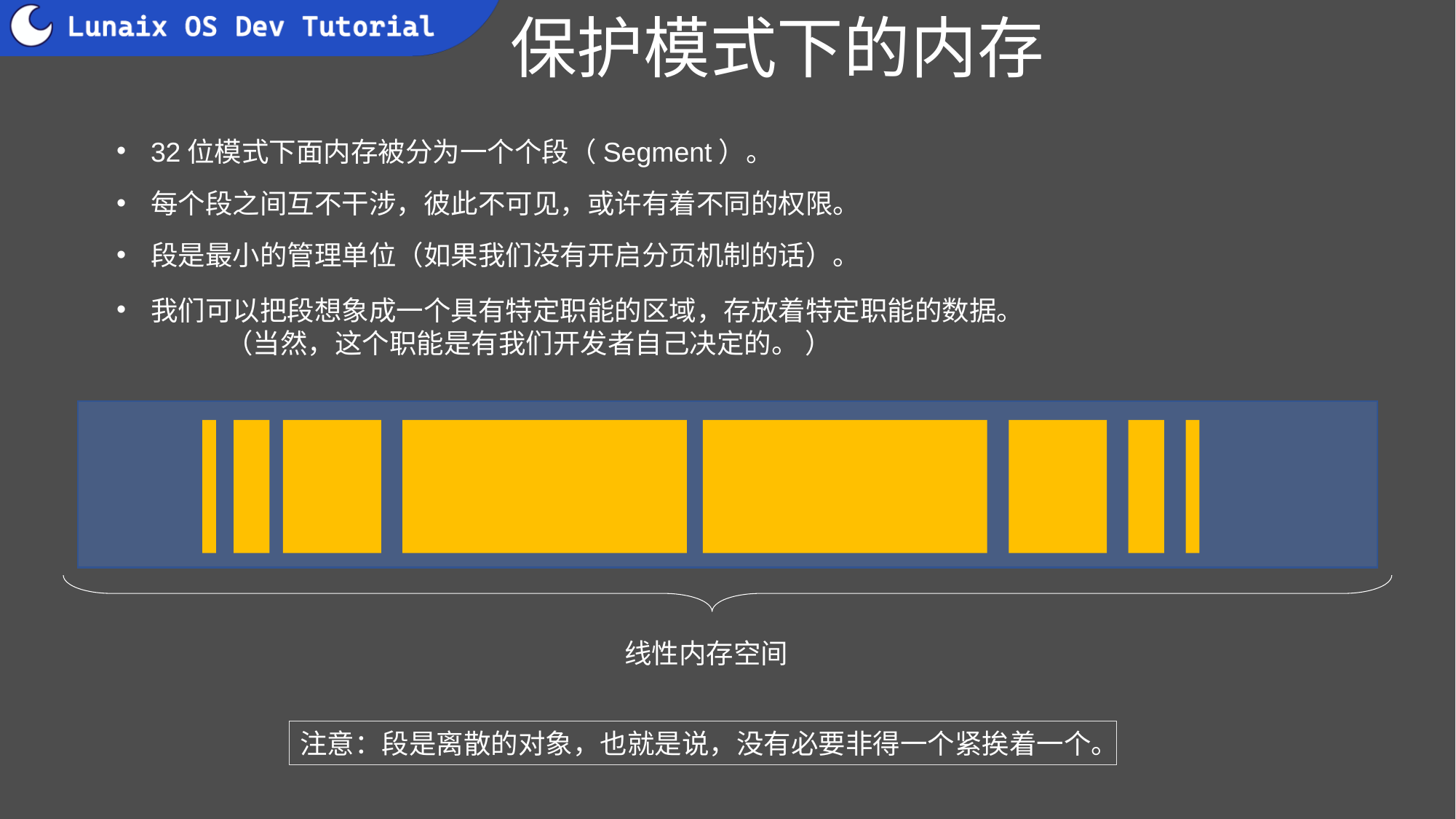

# 保护模式下的内存
32位模式下面内存被分为一个个段（Segment）。
每个段之间互不干涉，彼此不可见，或许有着不同的权限。
段是最小的管理单位（如果我们没有开启分页机制的话）。
我们可以把段想象成一个具有特定职能的区域，存放着特定职能的数据。
	（当然，这个职能是有我们开发者自己决定的。 ）

线性内存空间
注意：段是离散的对象，也就是说，没有必要非得一个紧挨着一个。